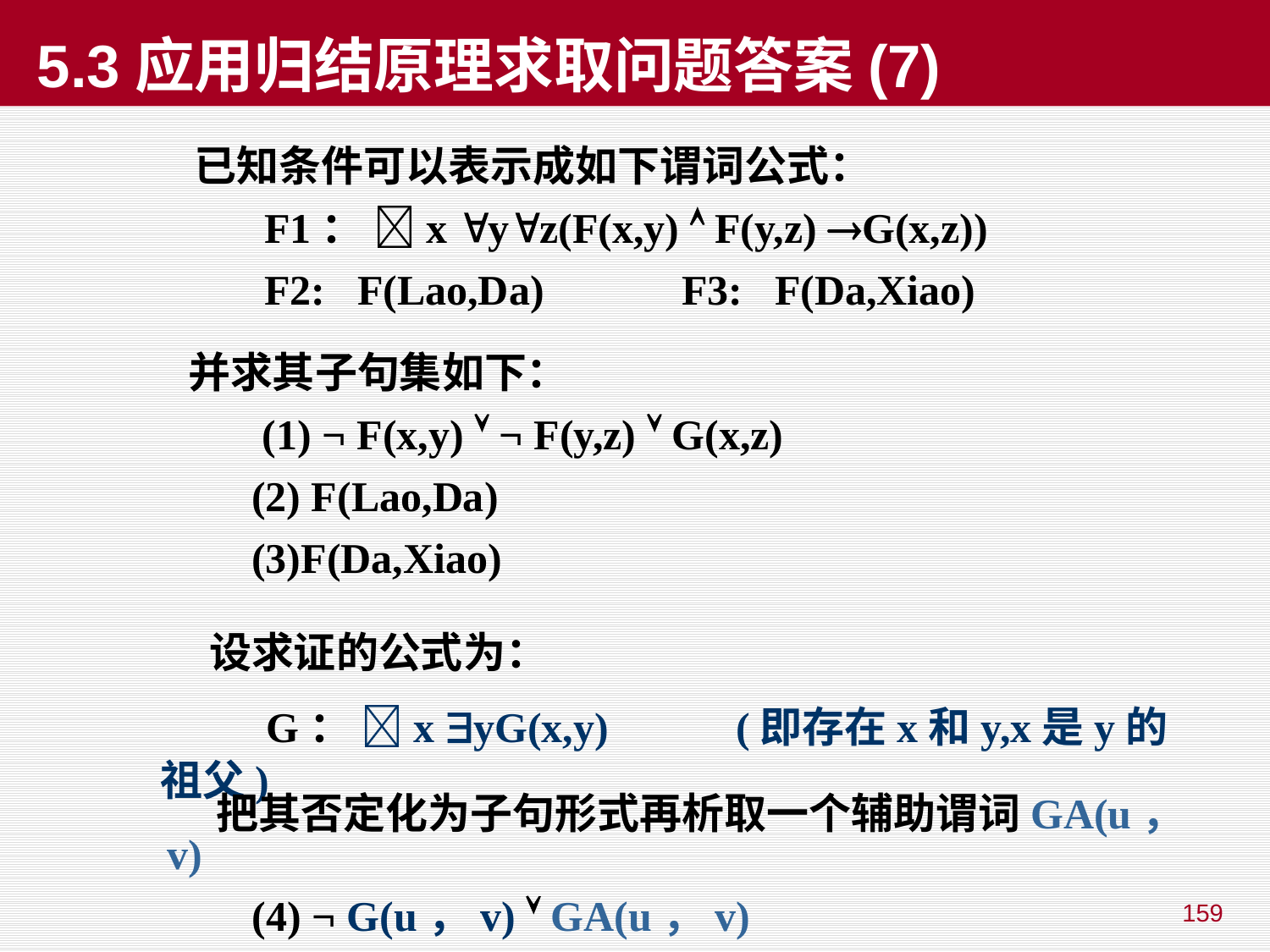

# 5.3应用归结原理求取问题答案(7)

      已知条件可以表示成如下谓词公式：
            F1： ∀x ∀y∀z(F(x,y) ∧ F(y,z) →G(x,z))
            F2:   F(Lao,Da)             F3:   F(Da,Xiao)
并求其子句集如下：
       (1) ¬ F(x,y) ∨ ¬ F(y,z) ∨ G(x,z)
      (2) F(Lao,Da)
      (3)F(Da,Xiao)
     设求证的公式为：
          G： ∃x ∃yG(x,y)            (即存在x和y,x是y的祖父)
     把其否定化为子句形式再析取一个辅助谓词GA(u，v)
        (4) ¬ G(u，v) ∨ GA(u，v)
159